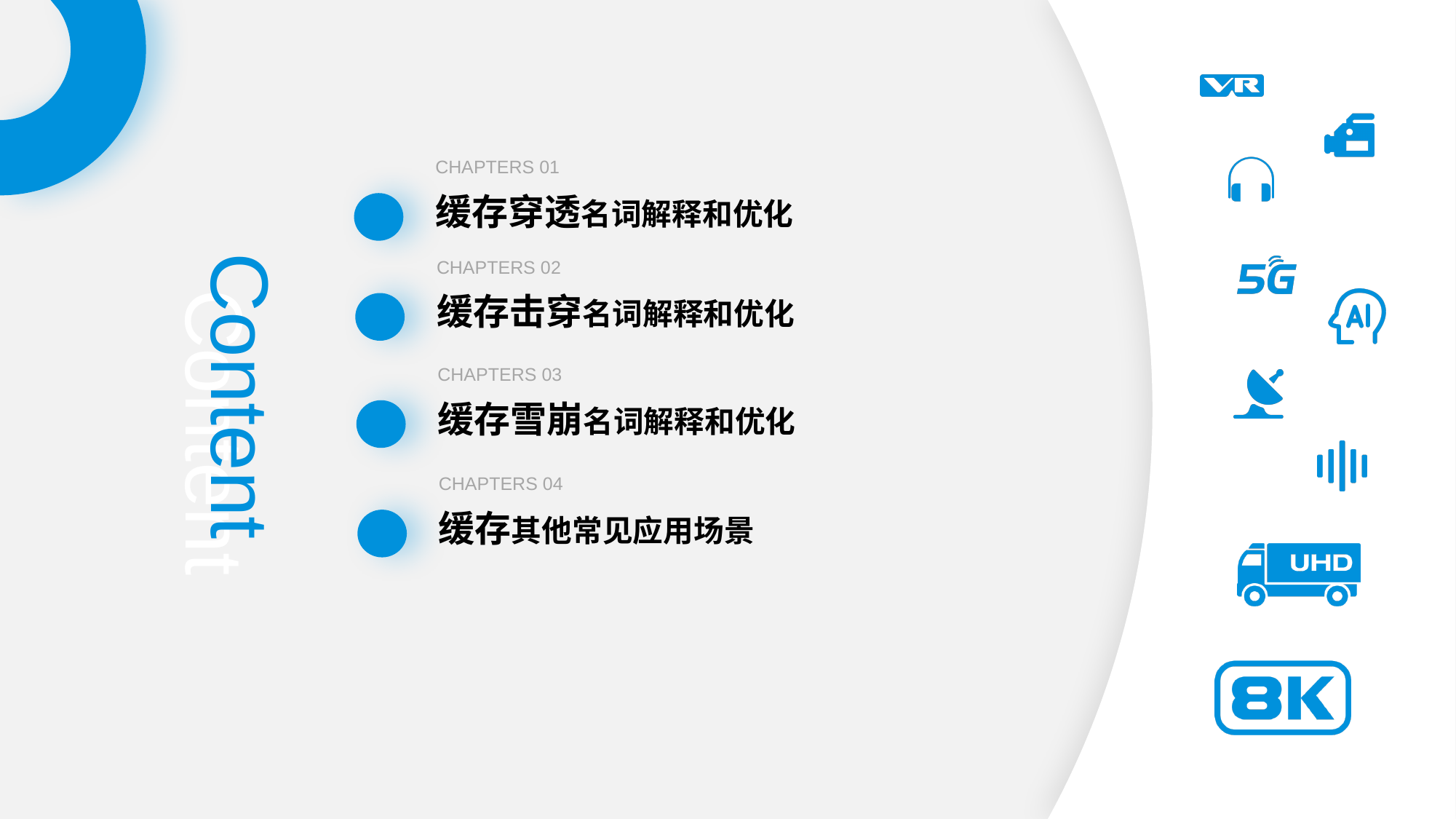

CHAPTERS 01
缓存穿透名词解释和优化

CHAPTERS 02
缓存击穿名词解释和优化

CHAPTERS 03
缓存雪崩名词解释和优化

CHAPTERS 04
缓存其他常见应用场景